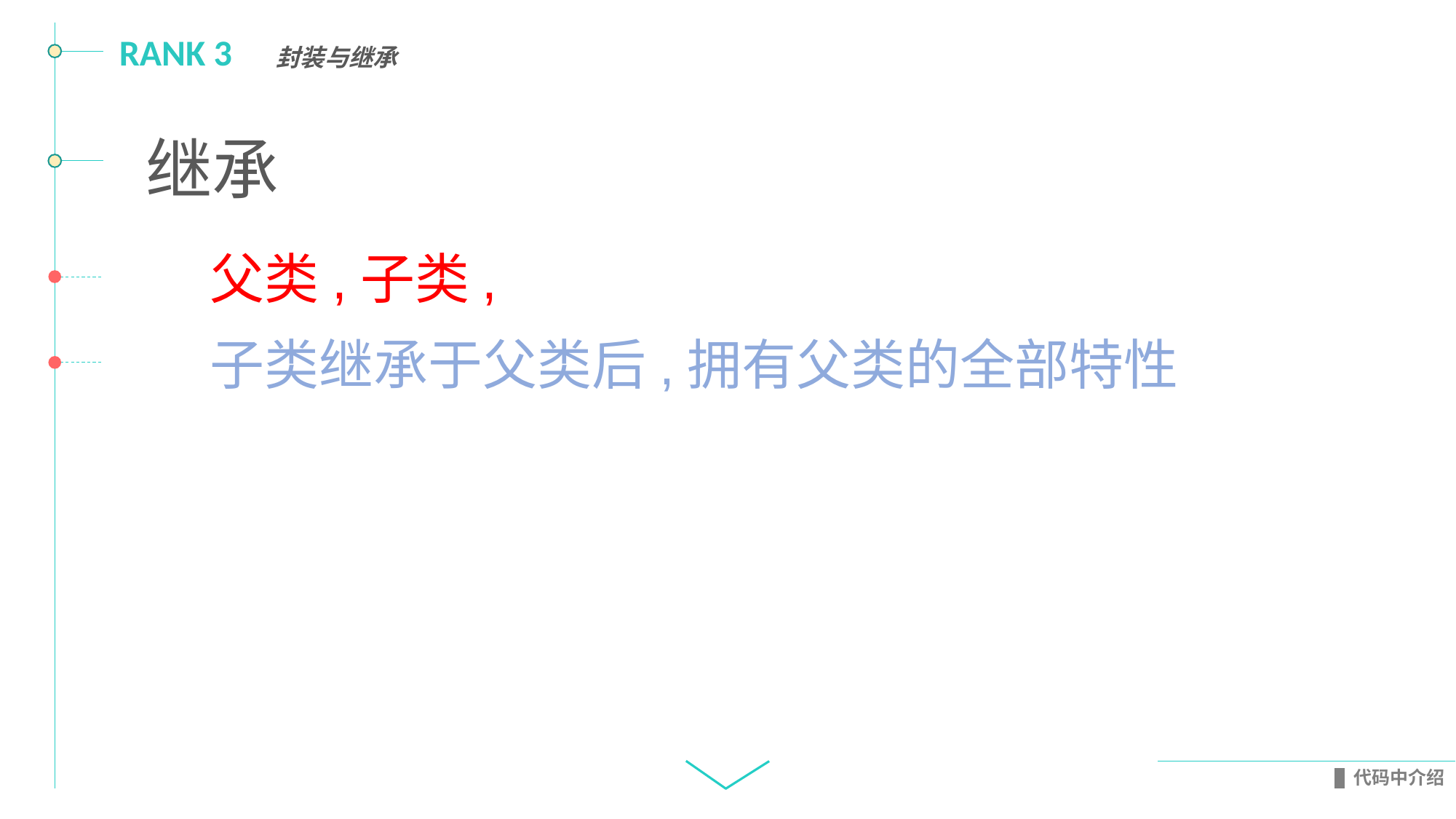

RANK 3
封装与继承

继承

父类,子类,

子类继承于父类后,拥有父类的全部特性

1 代码中介绍